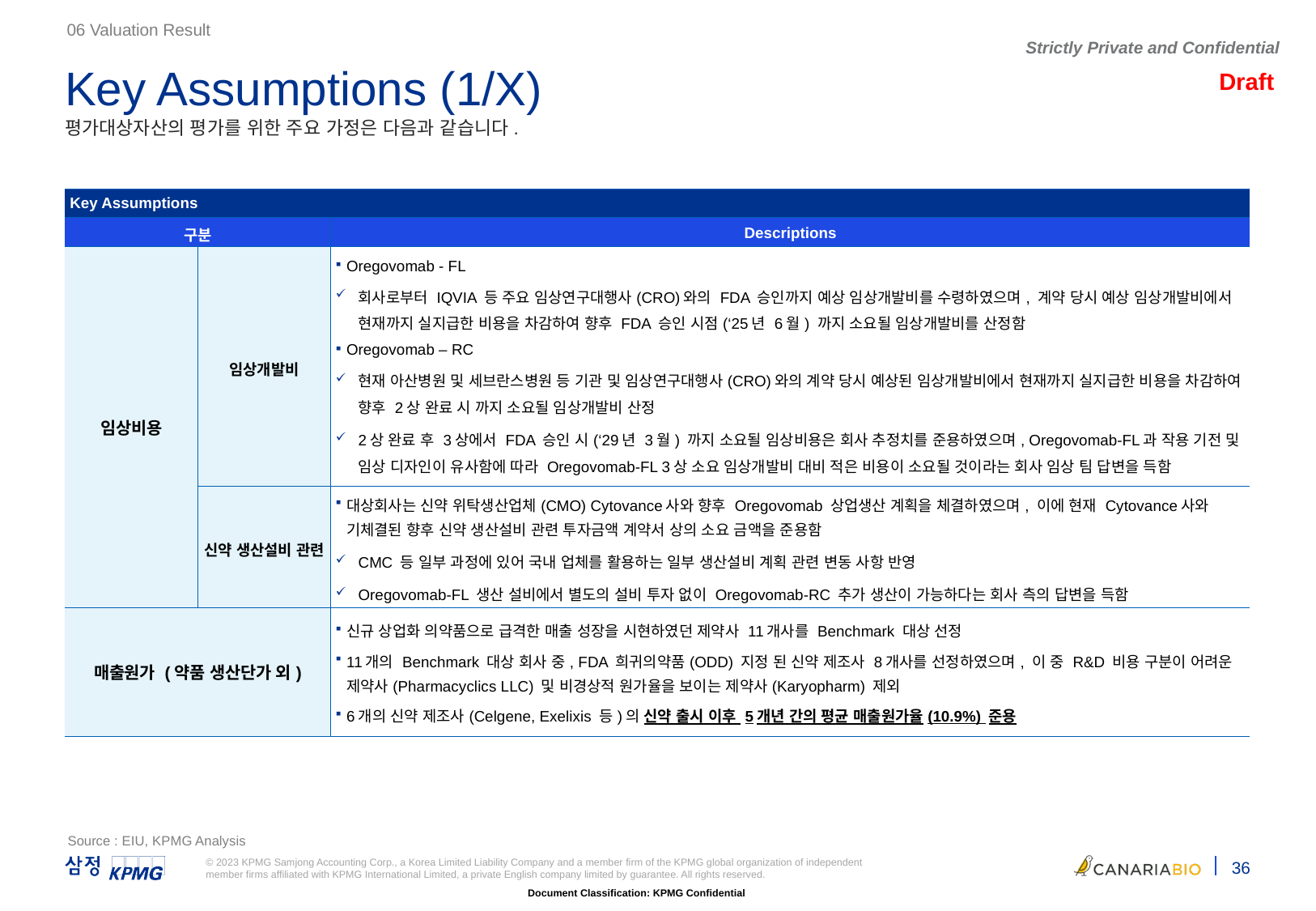

06 Valuation Result

Key Assumptions (1/X)
평가대상자산의 평가를 위한 주요 가정은 다음과 같습니다.
| Key Assumptions |  |  |
| --- | --- | --- |
| 구분 |  | Descriptions |
| 임상비용 | 임상개발비 | Oregovomab - FL 회사로부터 IQVIA 등 주요 임상연구대행사(CRO)와의 FDA 승인까지 예상 임상개발비를 수령하였으며, 계약 당시 예상 임상개발비에서 현재까지 실지급한 비용을 차감하여 향후 FDA 승인 시점(‘25년 6월) 까지 소요될 임상개발비를 산정함 Oregovomab – RC 현재 아산병원 및 세브란스병원 등 기관 및 임상연구대행사(CRO)와의 계약 당시 예상된 임상개발비에서 현재까지 실지급한 비용을 차감하여 향후 2상 완료 시 까지 소요될 임상개발비 산정 2상 완료 후 3상에서 FDA 승인 시(‘29년 3월) 까지 소요될 임상비용은 회사 추정치를 준용하였으며, Oregovomab-FL과 작용 기전 및 임상 디자인이 유사함에 따라 Oregovomab-FL 3상 소요 임상개발비 대비 적은 비용이 소요될 것이라는 회사 임상 팀 답변을 득함 |
|  | 신약 생산설비 관련 | 대상회사는 신약 위탁생산업체(CMO) Cytovance사와 향후 Oregovomab 상업생산 계획을 체결하였으며, 이에 현재 Cytovance사와 기체결된 향후 신약 생산설비 관련 투자금액 계약서 상의 소요 금액을 준용함 CMC 등 일부 과정에 있어 국내 업체를 활용하는 일부 생산설비 계획 관련 변동 사항 반영 Oregovomab-FL 생산 설비에서 별도의 설비 투자 없이 Oregovomab-RC 추가 생산이 가능하다는 회사 측의 답변을 득함 |
| 매출원가 (약품 생산단가 외) |  | 신규 상업화 의약품으로 급격한 매출 성장을 시현하였던 제약사 11개사를 Benchmark 대상 선정 11개의 Benchmark 대상 회사 중, FDA 희귀의약품(ODD) 지정 된 신약 제조사 8개사를 선정하였으며, 이 중 R&D 비용 구분이 어려운 제약사(Pharmacyclics LLC) 및 비경상적 원가율을 보이는 제약사(Karyopharm) 제외 6개의 신약 제조사(Celgene, Exelixis 등)의 신약 출시 이후 5개년 간의 평균 매출원가율(10.9%) 준용 |
Source : EIU, KPMG Analysis